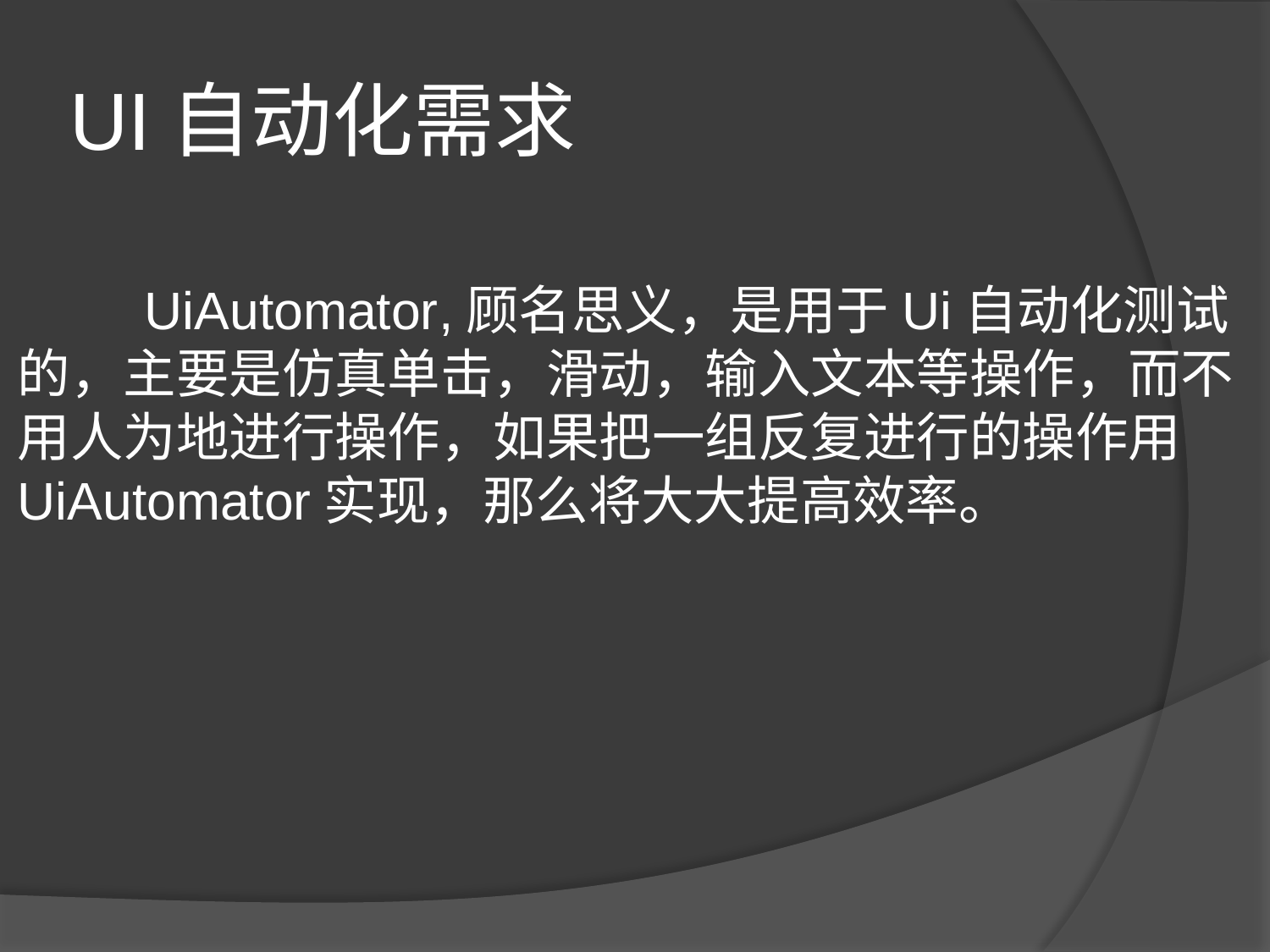

# UI自动化需求

	UiAutomator,顾名思义，是用于Ui自动化测试的，主要是仿真单击，滑动，输入文本等操作，而不用人为地进行操作，如果把一组反复进行的操作用UiAutomator实现，那么将大大提高效率。